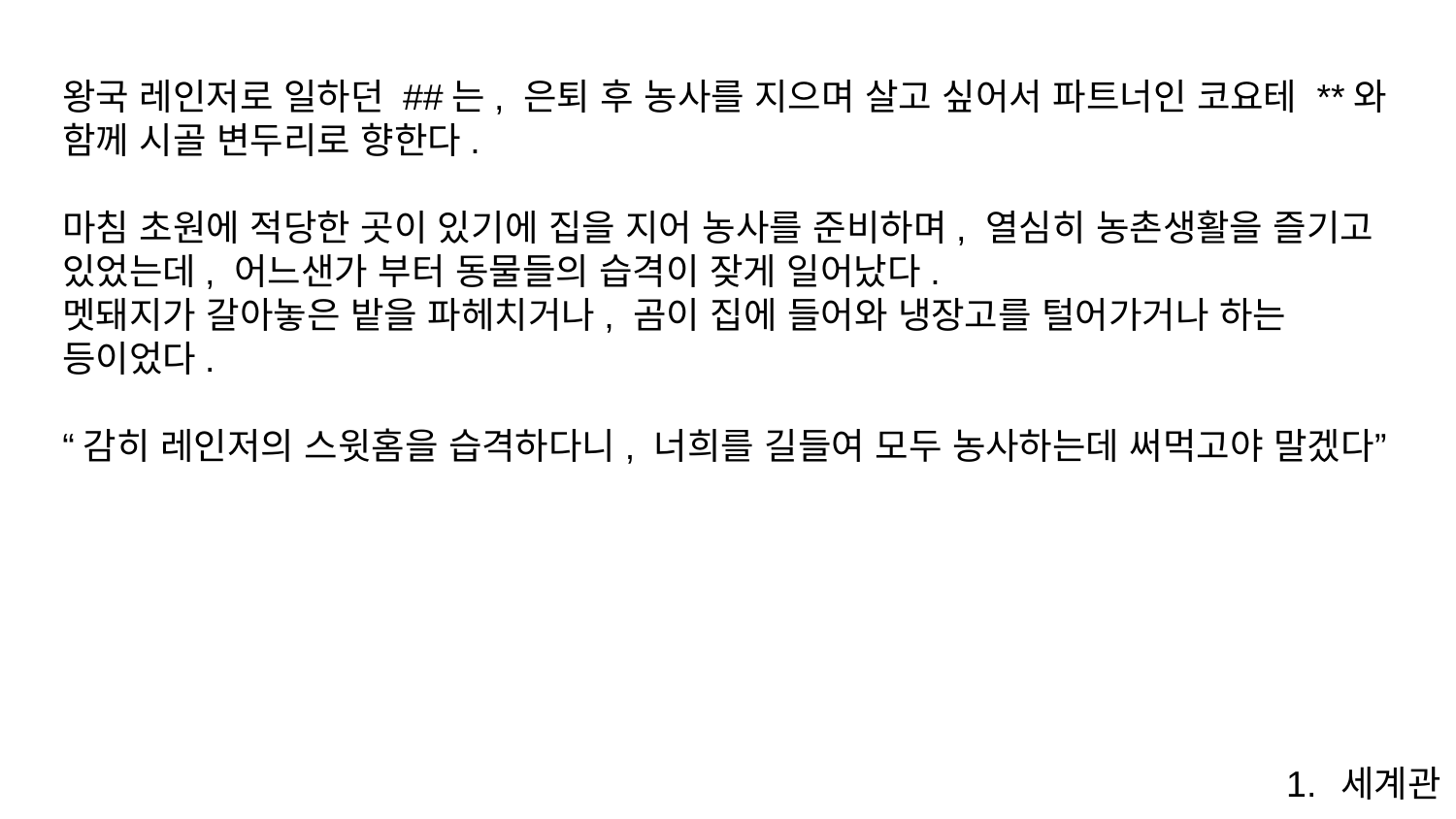

왕국 레인저로 일하던 ##는, 은퇴 후 농사를 지으며 살고 싶어서 파트너인 코요테 **와 함께 시골 변두리로 향한다.

마침 초원에 적당한 곳이 있기에 집을 지어 농사를 준비하며, 열심히 농촌생활을 즐기고 있었는데, 어느샌가 부터 동물들의 습격이 잦게 일어났다.
멧돼지가 갈아놓은 밭을 파헤치거나, 곰이 집에 들어와 냉장고를 털어가거나 하는 등이었다.

“감히 레인저의 스윗홈을 습격하다니, 너희를 길들여 모두 농사하는데 써먹고야 말겠다”

세계관